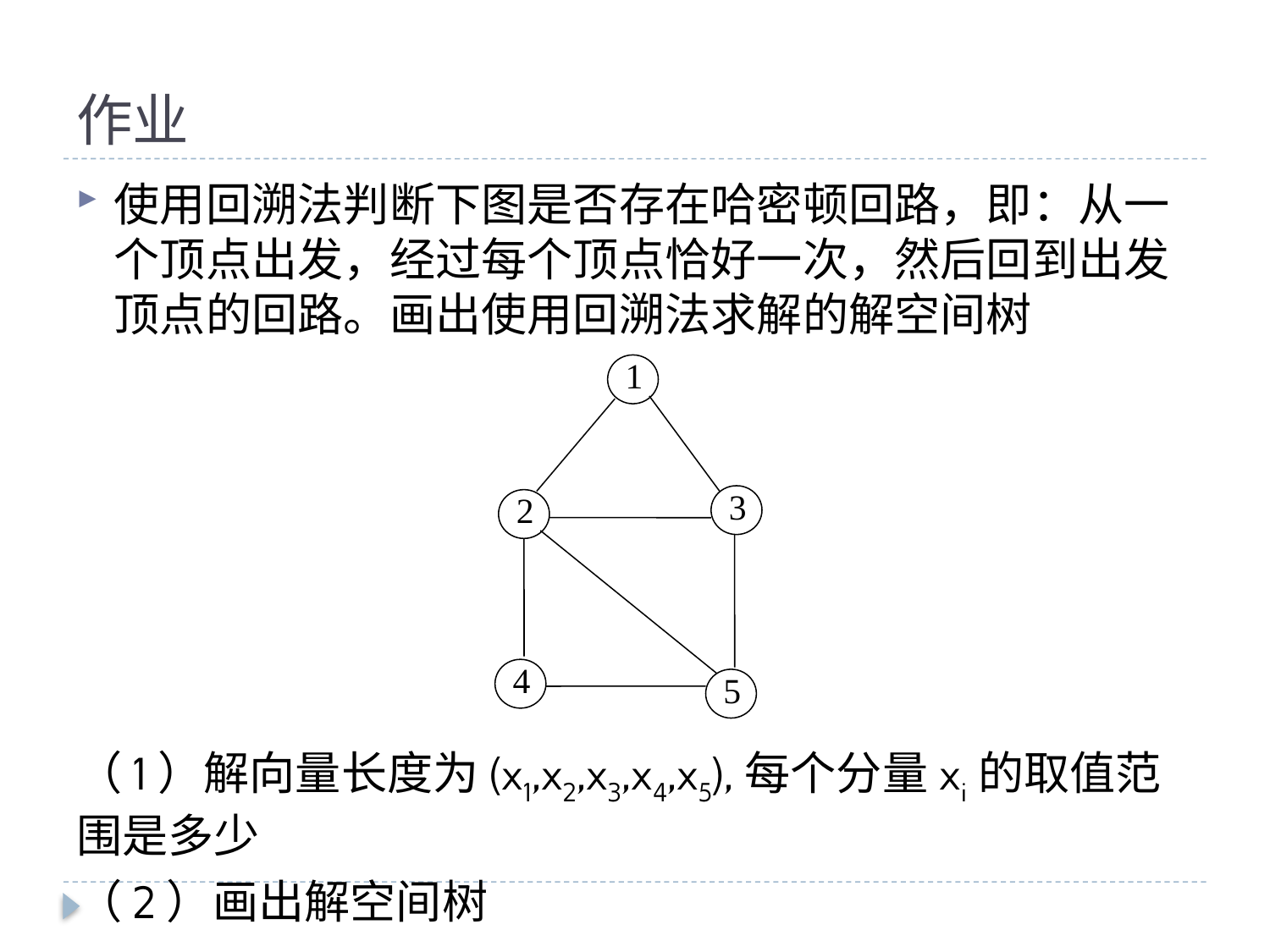

# 作业
使用回溯法判断下图是否存在哈密顿回路，即：从一个顶点出发，经过每个顶点恰好一次，然后回到出发顶点的回路。画出使用回溯法求解的解空间树

（1）解向量长度为(x1,x2,x3,x4,x5),每个分量xi的取值范围是多少
（2）画出解空间树
1

3
2

4
5